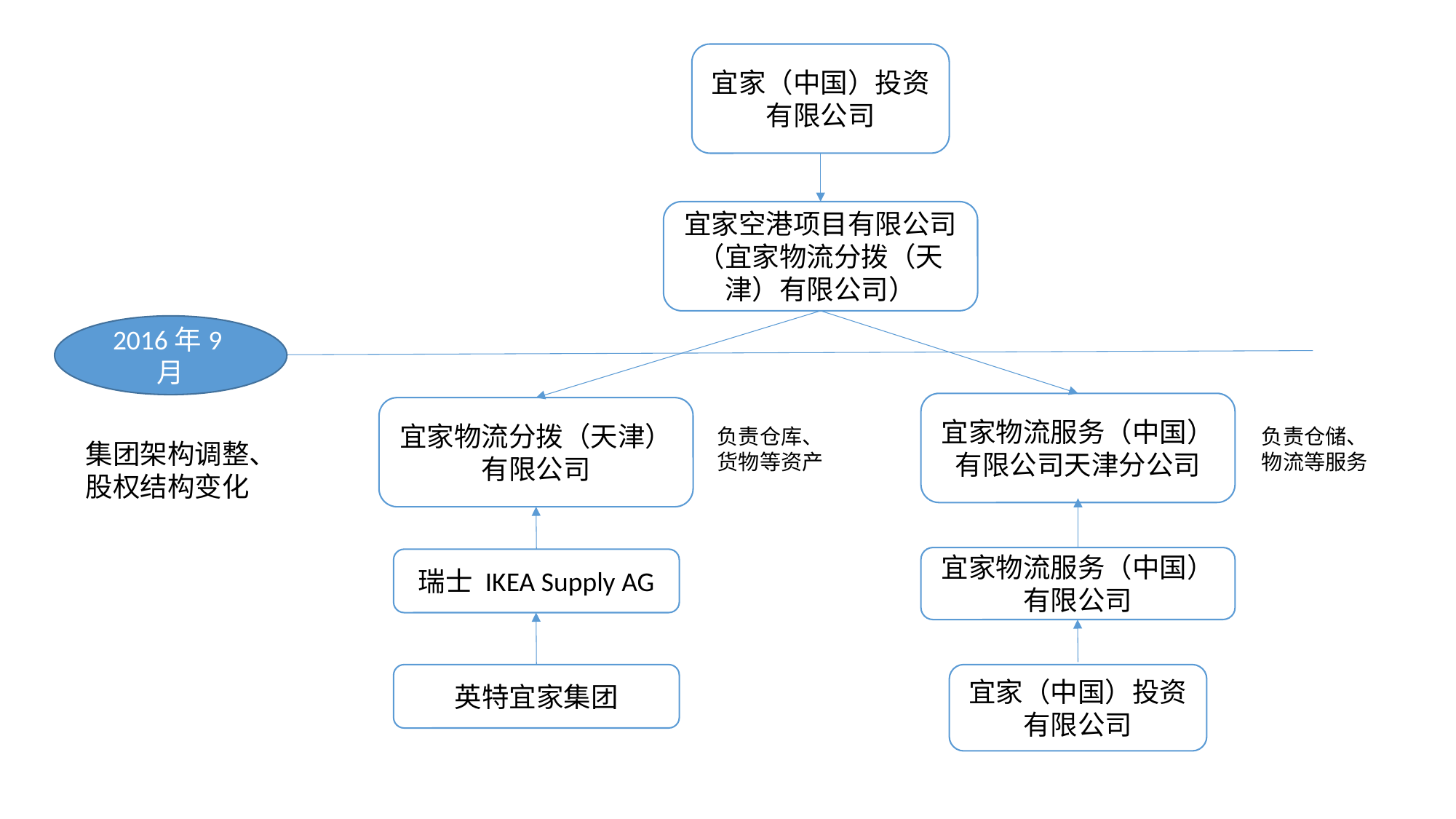

宜家（中国）投资有限公司
宜家空港项目有限公司（宜家物流分拨（天津）有限公司）
2016年9月
宜家物流服务（中国）有限公司天津分公司
宜家物流分拨（天津）有限公司
负责仓库、货物等资产
负责仓储、物流等服务
集团架构调整、股权结构变化
宜家物流服务（中国）有限公司
瑞士 IKEA Supply AG
英特宜家集团
宜家（中国）投资有限公司